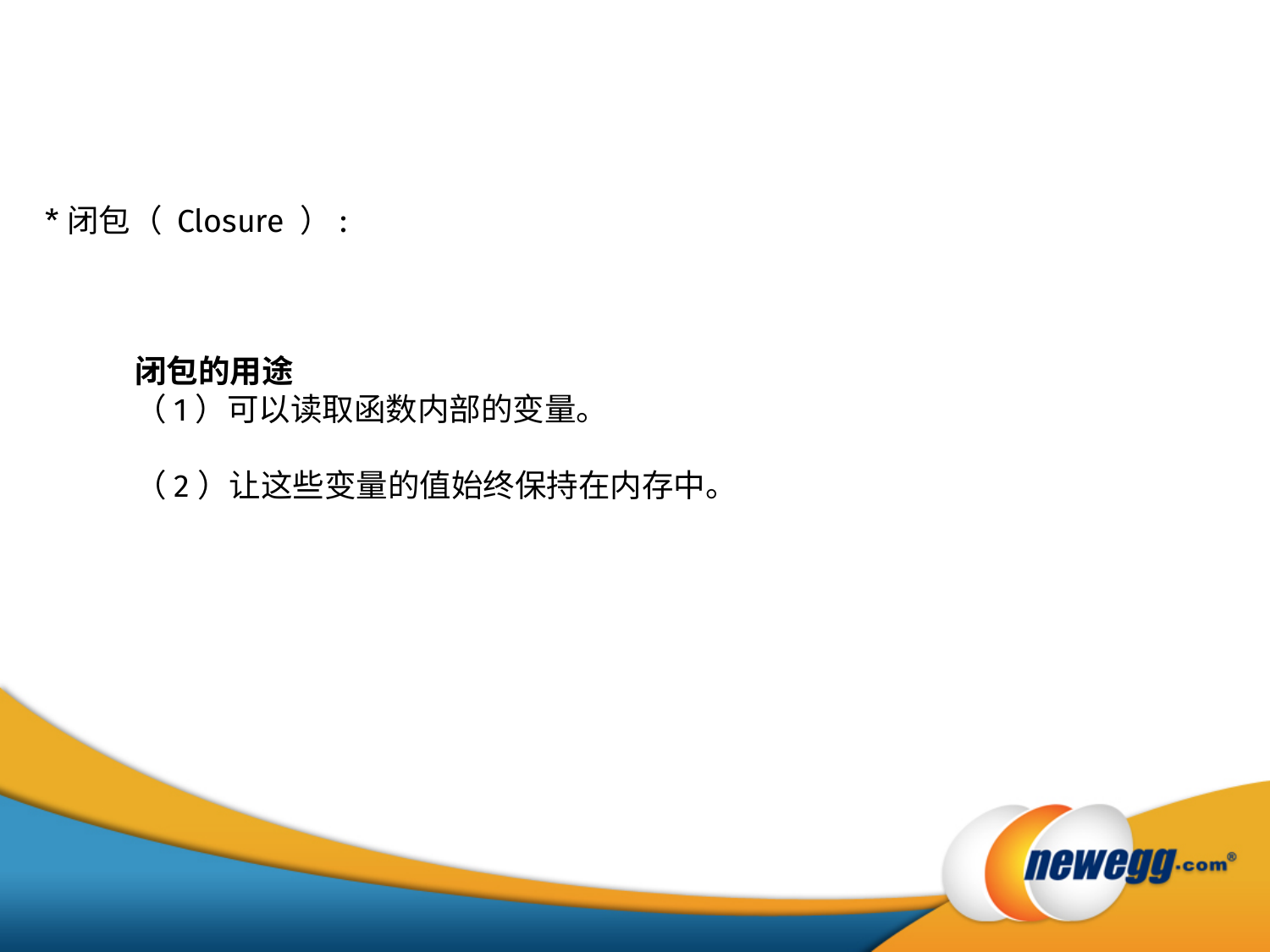

*闭包（ Closure ）:

闭包的用途
（1）可以读取函数内部的变量。

（2）让这些变量的值始终保持在内存中。